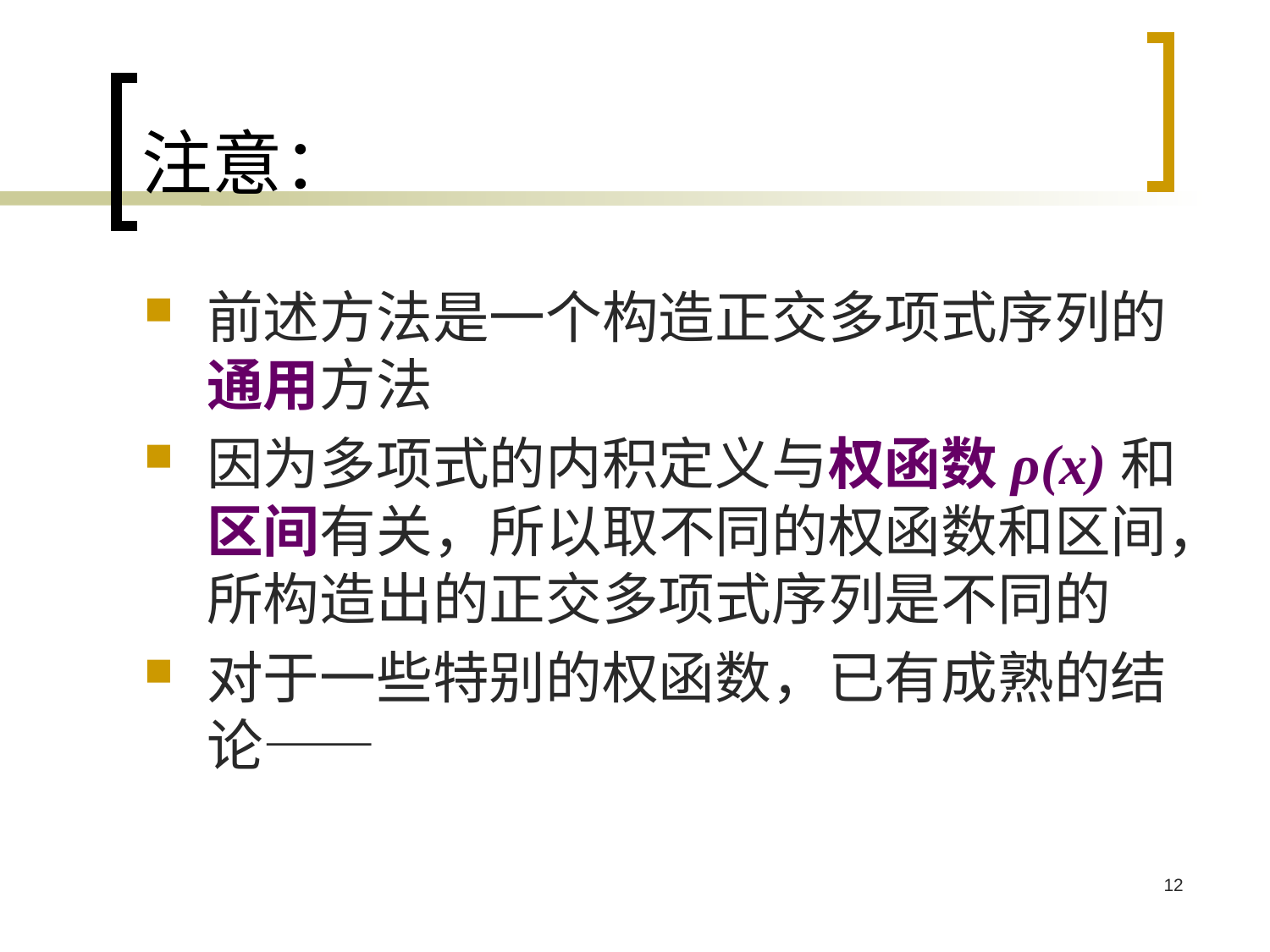

# 注意：
前述方法是一个构造正交多项式序列的通用方法
因为多项式的内积定义与权函数ρ(x)和区间有关，所以取不同的权函数和区间，所构造出的正交多项式序列是不同的
对于一些特别的权函数，已有成熟的结论——
12